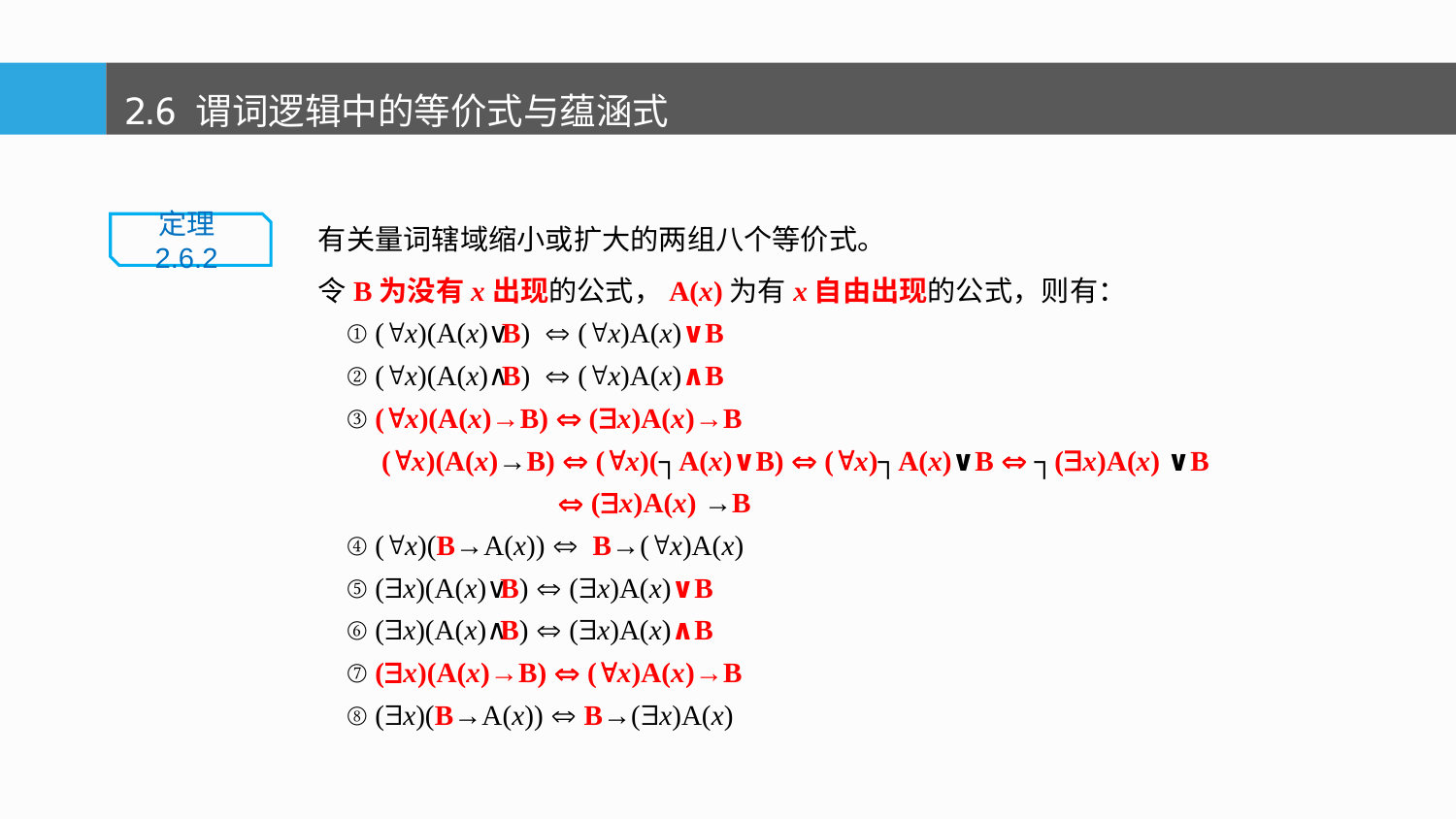

2.6 谓词逻辑中的等价式与蕴涵式

有关量词辖域缩小或扩大的两组八个等价式。
令B为没有x出现的公式，A(x)为有x自由出现的公式，则有：
    ① (∀x)(A(x)∨B)  ⇔ (∀x)A(x)∨B
    ② (∀x)(A(x)∧B)  ⇔ (∀x)A(x)∧B
    ③ (∀x)(A(x)→B) ⇔ (∃x)A(x)→B
         (∀x)(A(x)→B) ⇔ (∀x)(┐A(x)∨B) ⇔ (∀x)┐A(x)∨B ⇔ ┐(∃x)A(x) ∨B
                                  ⇔ (∃x)A(x) →B
    ④ (∀x)(B→A(x)) ⇔  B→(∀x)A(x)
    ⑤ (∃x)(A(x)∨B) ⇔ (∃x)A(x)∨B
    ⑥ (∃x)(A(x)∧B) ⇔ (∃x)A(x)∧B
    ⑦ (∃x)(A(x)→B) ⇔ (∀x)A(x)→B
    ⑧ (∃x)(B→A(x)) ⇔ B→(∃x)A(x)
定理2.6.2